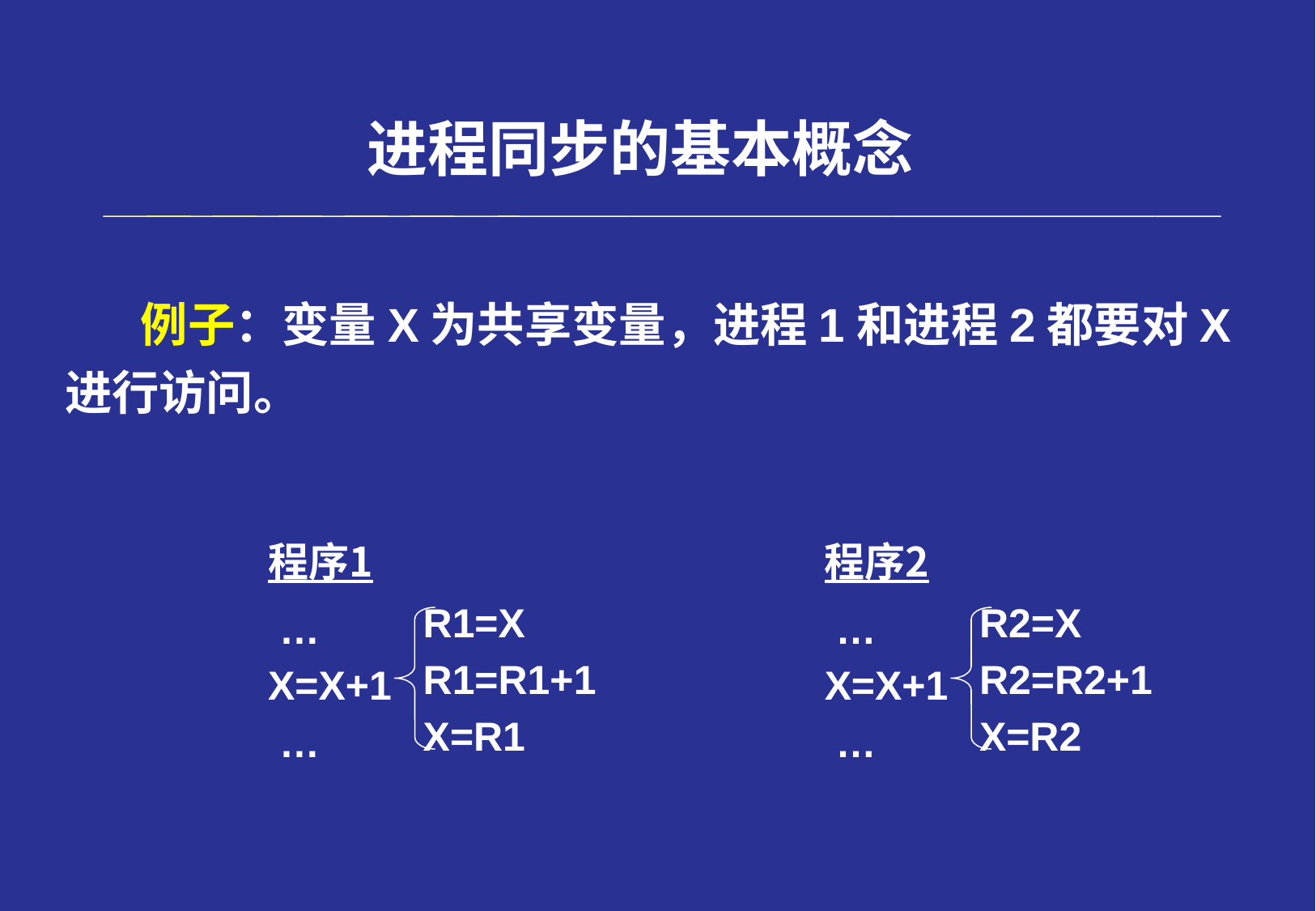

# 进程同步的基本概念
例子：变量X为共享变量，进程1和进程2都要对X进行访问。
程序1
 …
X=X+1
 …

R1=X
R1=R1+1
X=R1
程序2
 …
X=X+1
 …

R2=X
R2=R2+1
X=R2